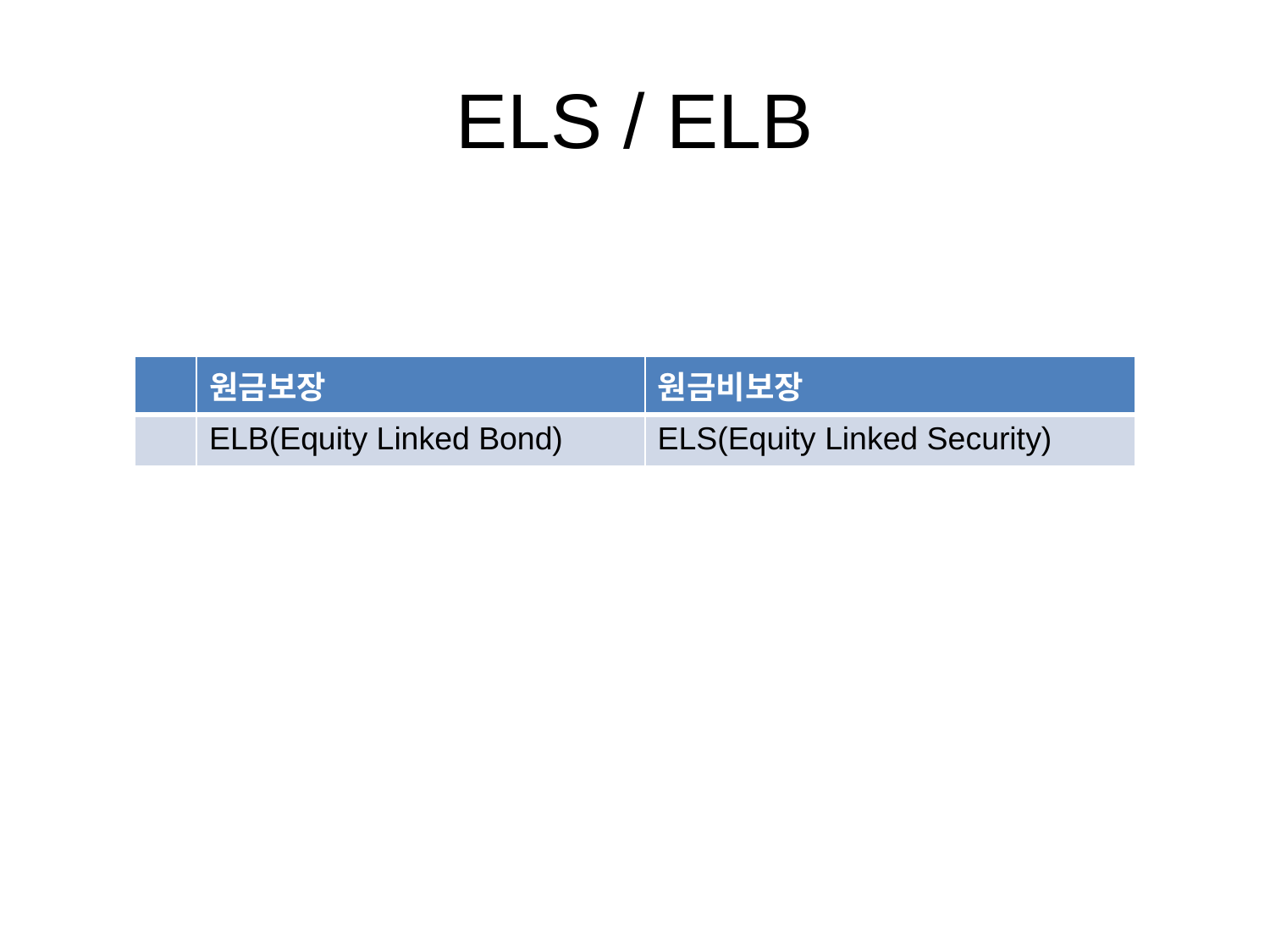

# ELS / ELB
|  | 원금보장 | 원금비보장 |
| --- | --- | --- |
|  | ELB(Equity Linked Bond) | ELS(Equity Linked Security) |